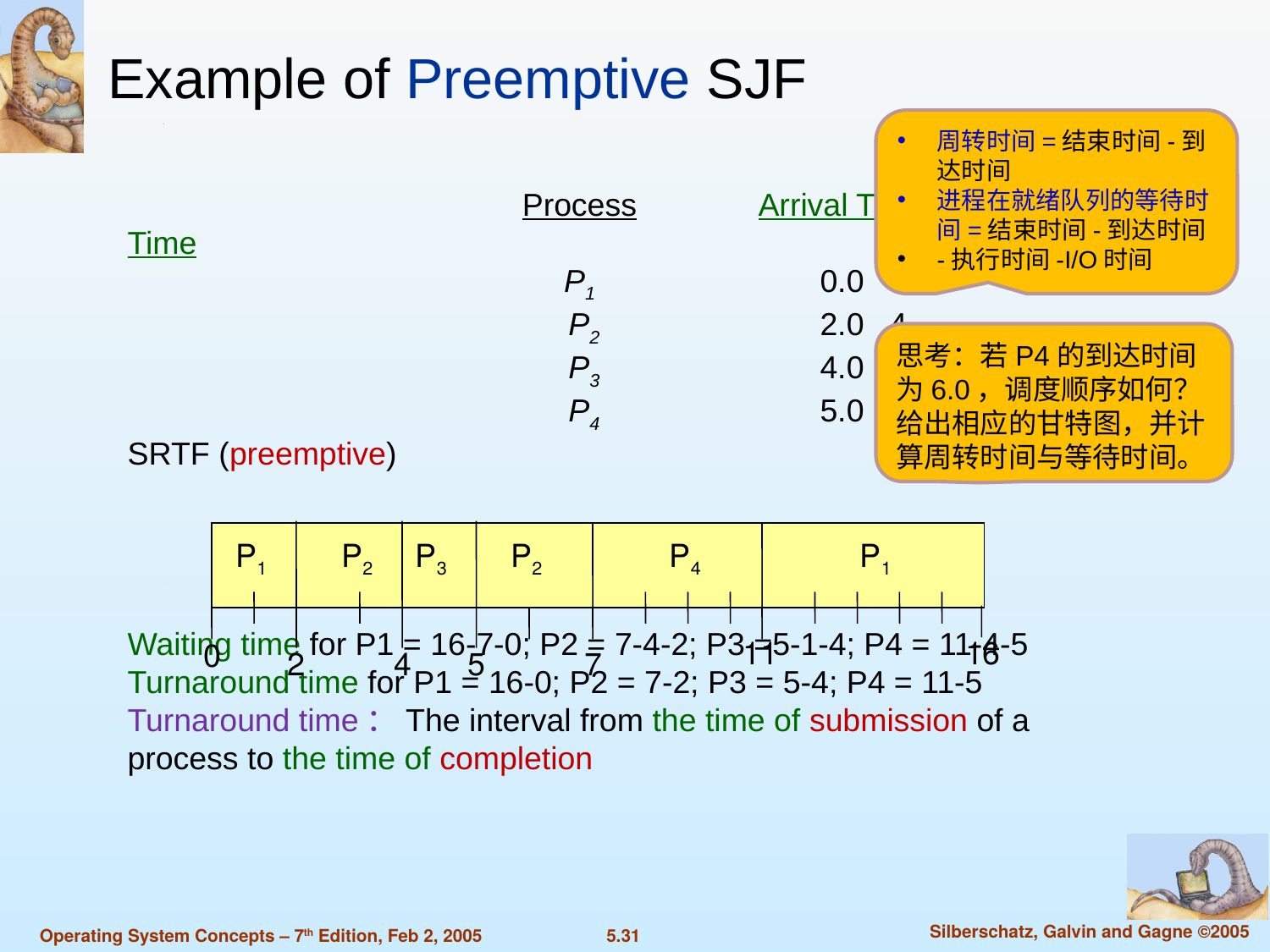

Example of Preemptive SJF
周转时间=结束时间-到达时间
进程在就绪队列的等待时间=结束时间-到达时间
-执行时间-I/O时间
		Process	Arrival Time	Burst Time
		P1	0.0	7
		 P2	2.0	4
		 P3	4.0	1
		 P4	5.0	4
SRTF (preemptive)

Waiting time for P1 = 16-7-0; P2 = 7-4-2; P3 =5-1-4; P4 = 11-4-5
Turnaround time for P1 = 16-0; P2 = 7-2; P3 = 5-4; P4 = 11-5
Turnaround time：The interval from the time of submission of a process to the time of completion
思考：若P4的到达时间为6.0，调度顺序如何？
给出相应的甘特图，并计算周转时间与等待时间。

P1
P2
P3
P2
P4
P1

11
16
0
2
4
5
7